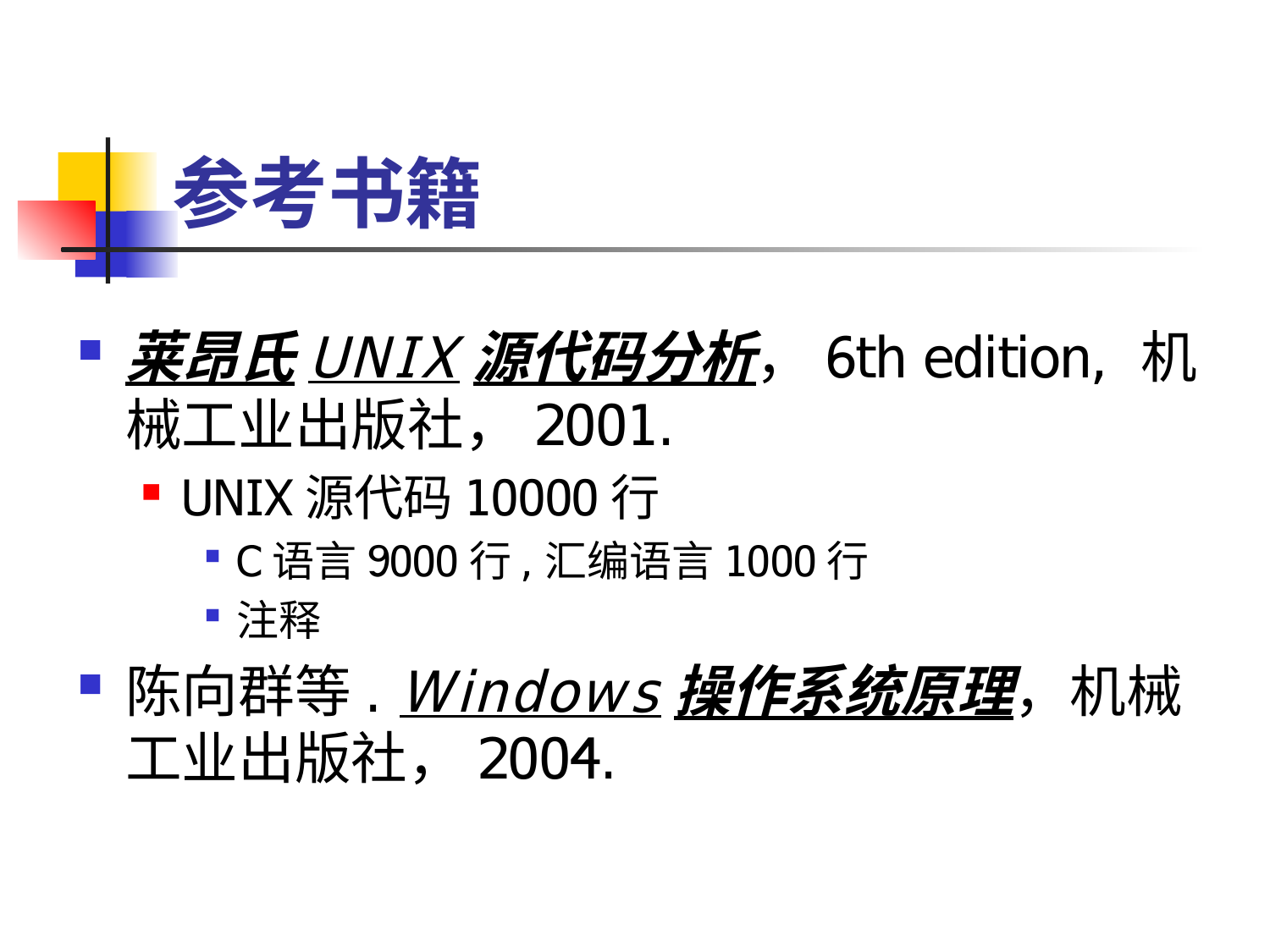

# 参考书籍
莱昂氏UNIX源代码分析，6th edition, 机械工业出版社，2001.
UNIX源代码10000行
C语言9000行,汇编语言1000行
注释
陈向群等. Windows操作系统原理，机械工业出版社，2004.